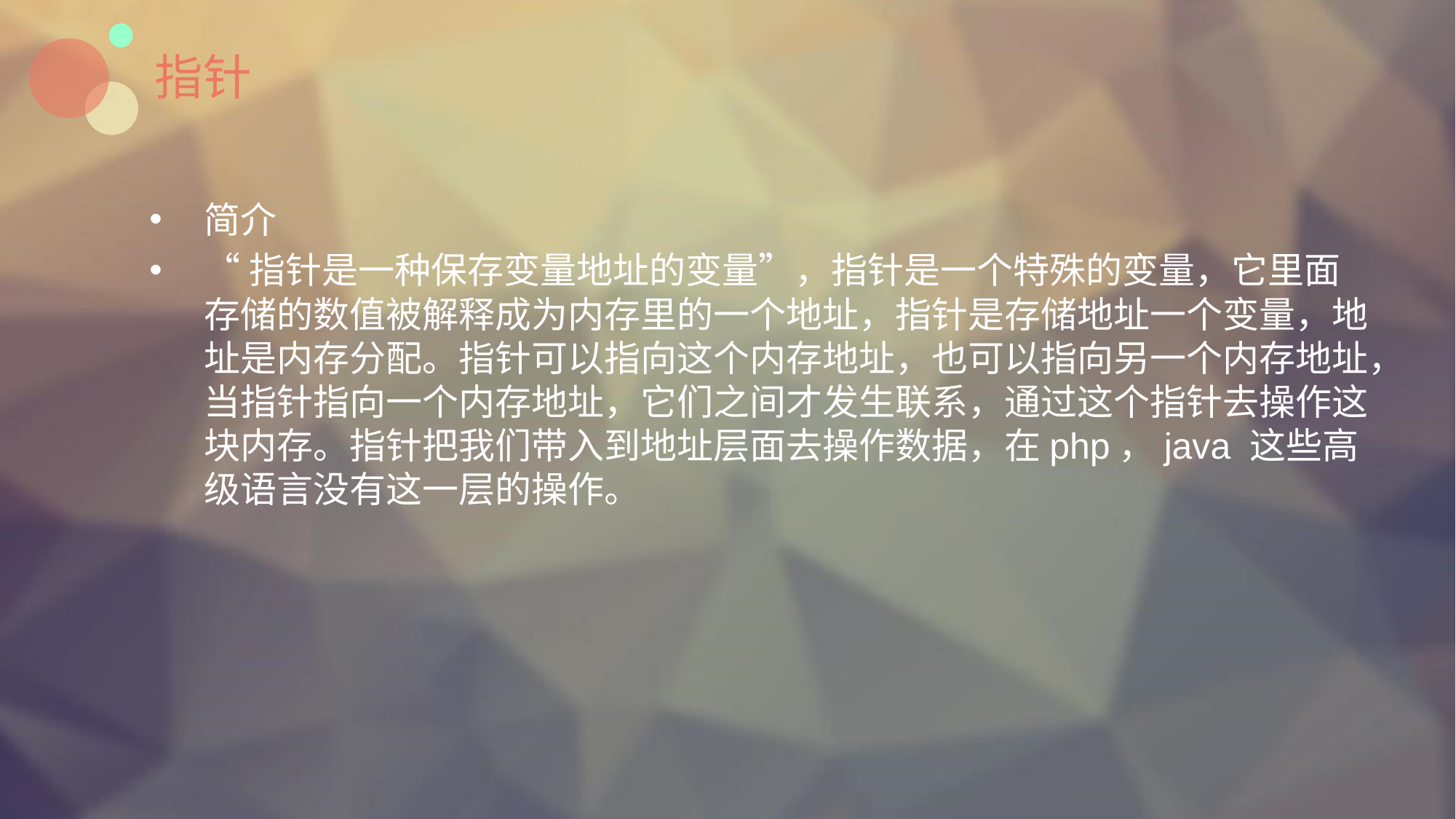

# 指针
简介
“指针是一种保存变量地址的变量”，指针是一个特殊的变量，它里面存储的数值被解释成为内存里的一个地址，指针是存储地址一个变量，地址是内存分配。指针可以指向这个内存地址，也可以指向另一个内存地址，当指针指向一个内存地址，它们之间才发生联系，通过这个指针去操作这块内存。指针把我们带入到地址层面去操作数据，在php，java 这些高级语言没有这一层的操作。